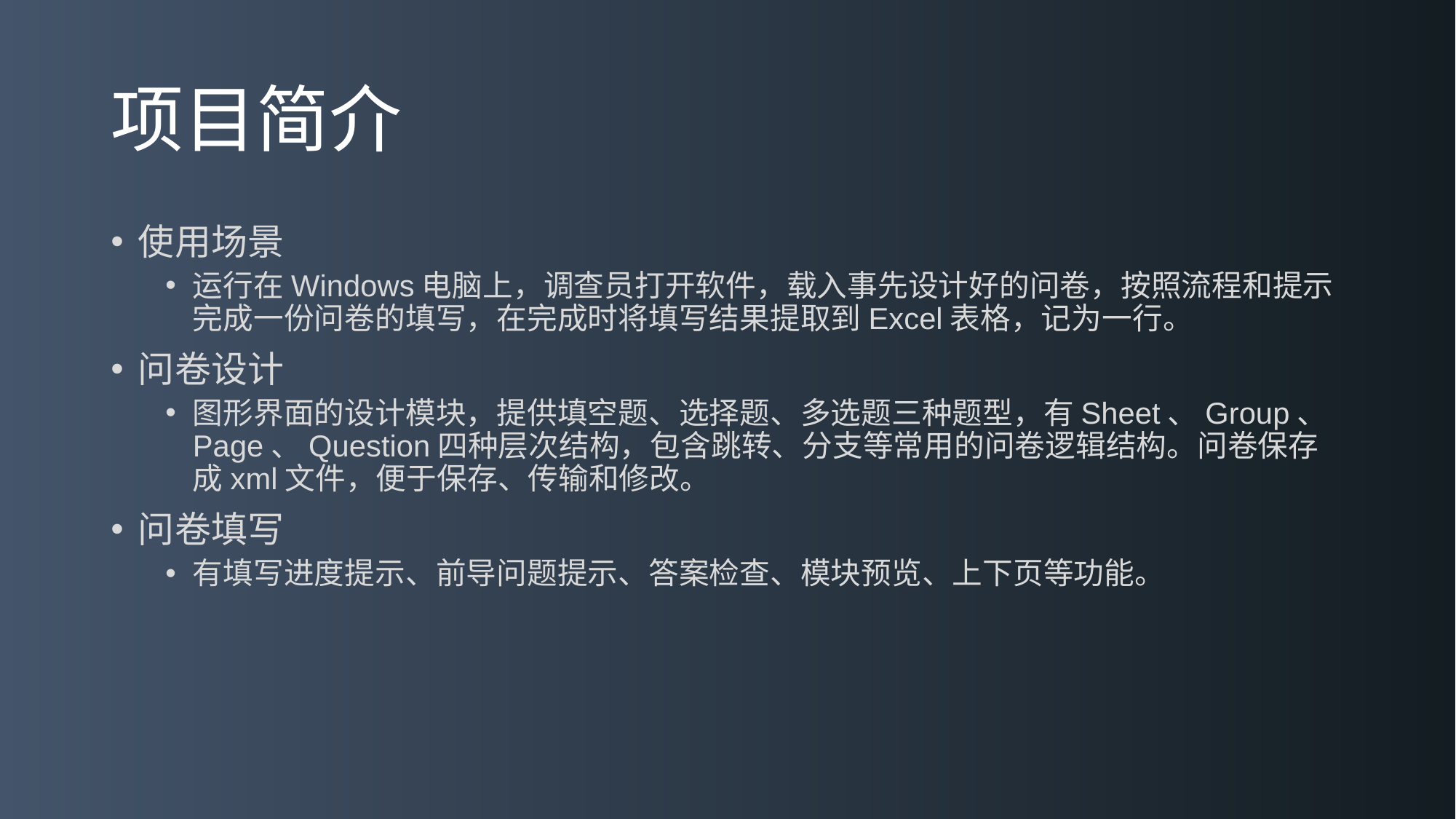

# 项目简介
使用场景
运行在Windows电脑上，调查员打开软件，载入事先设计好的问卷，按照流程和提示完成一份问卷的填写，在完成时将填写结果提取到Excel表格，记为一行。
问卷设计
图形界面的设计模块，提供填空题、选择题、多选题三种题型，有Sheet、Group、Page、Question四种层次结构，包含跳转、分支等常用的问卷逻辑结构。问卷保存成xml文件，便于保存、传输和修改。
问卷填写
有填写进度提示、前导问题提示、答案检查、模块预览、上下页等功能。